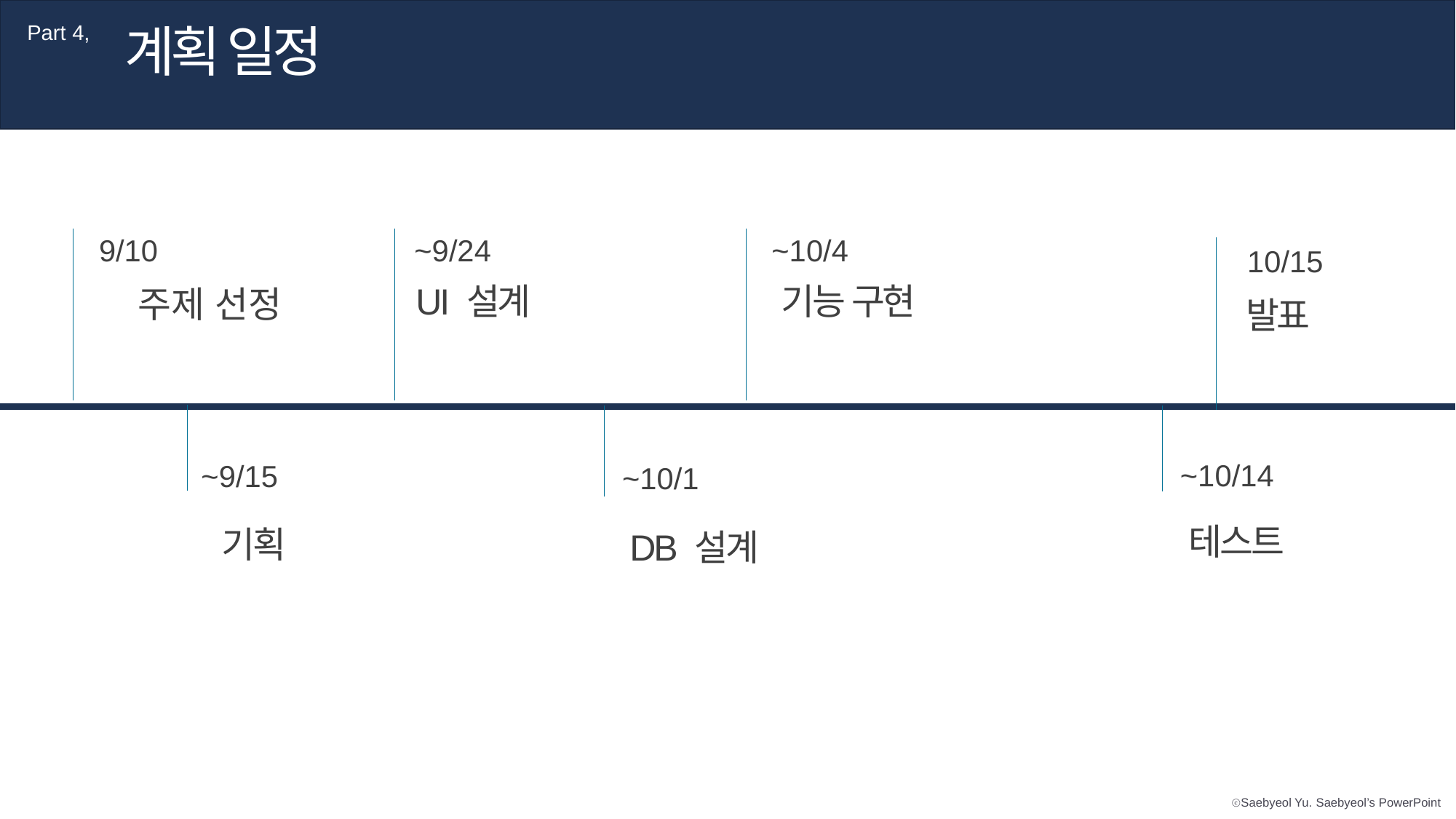

계획 일정
Part 4,
9/10
~9/24
~10/4
10/15
UI 설계
기능 구현
주제 선정
발표
~10/14
~9/15
~10/1
테스트
기획
DB 설계